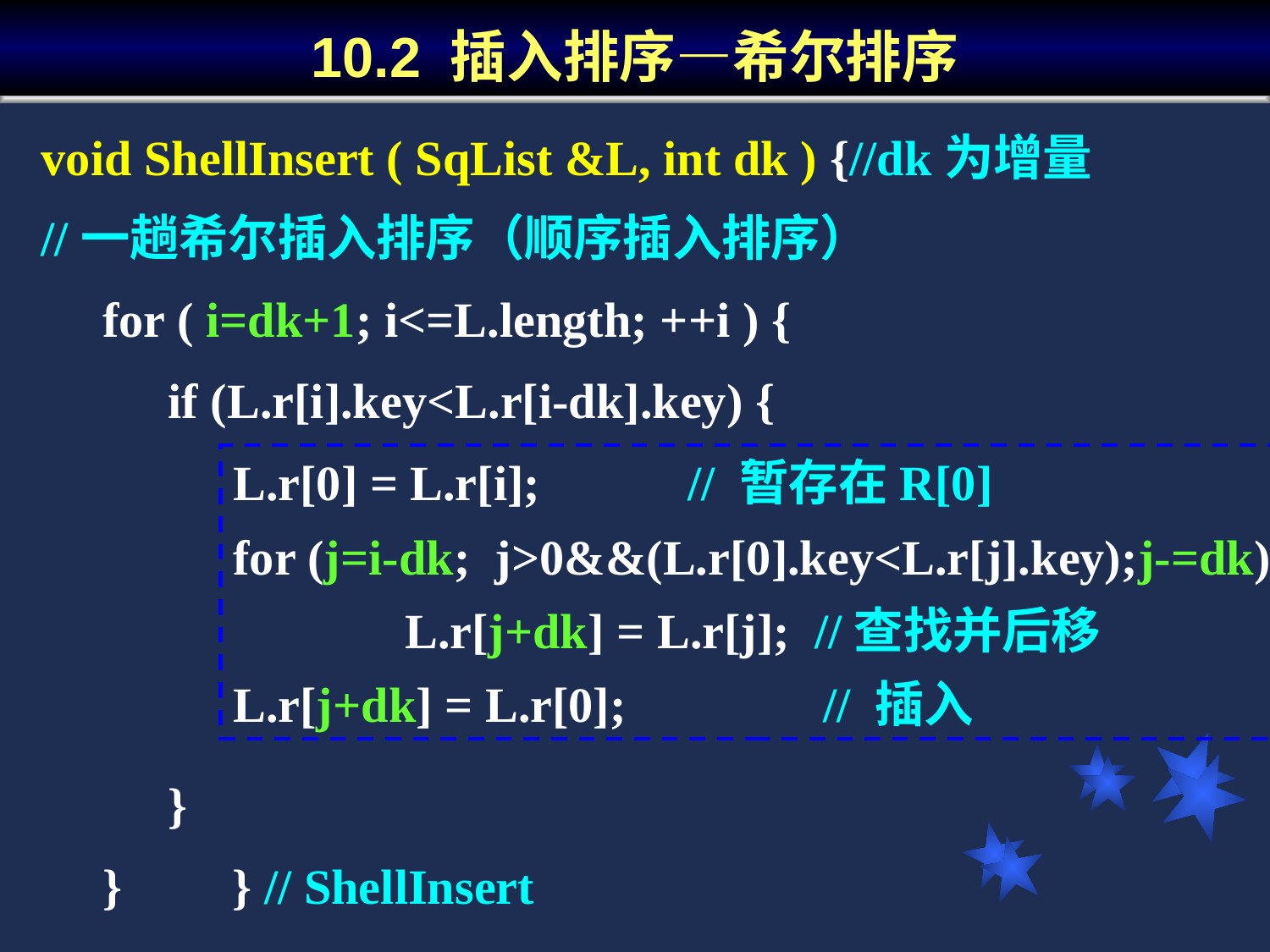

# 10.2 插入排序—希尔排序
void ShellInsert ( SqList &L, int dk ) {//dk为增量
//一趟希尔插入排序（顺序插入排序）
     for ( i=dk+1; i<=L.length; ++i ) {
	if (L.r[i].key<L.r[i-dk].key) {

	}
     }         } // ShellInsert
L.r[0] = L.r[i];            // 暂存在R[0]
for (j=i-dk;  j>0&&(L.r[0].key<L.r[j].key);j-=dk)
              L.r[j+dk] = L.r[j];  //查找并后移
L.r[j+dk] = L.r[0];                // 插入